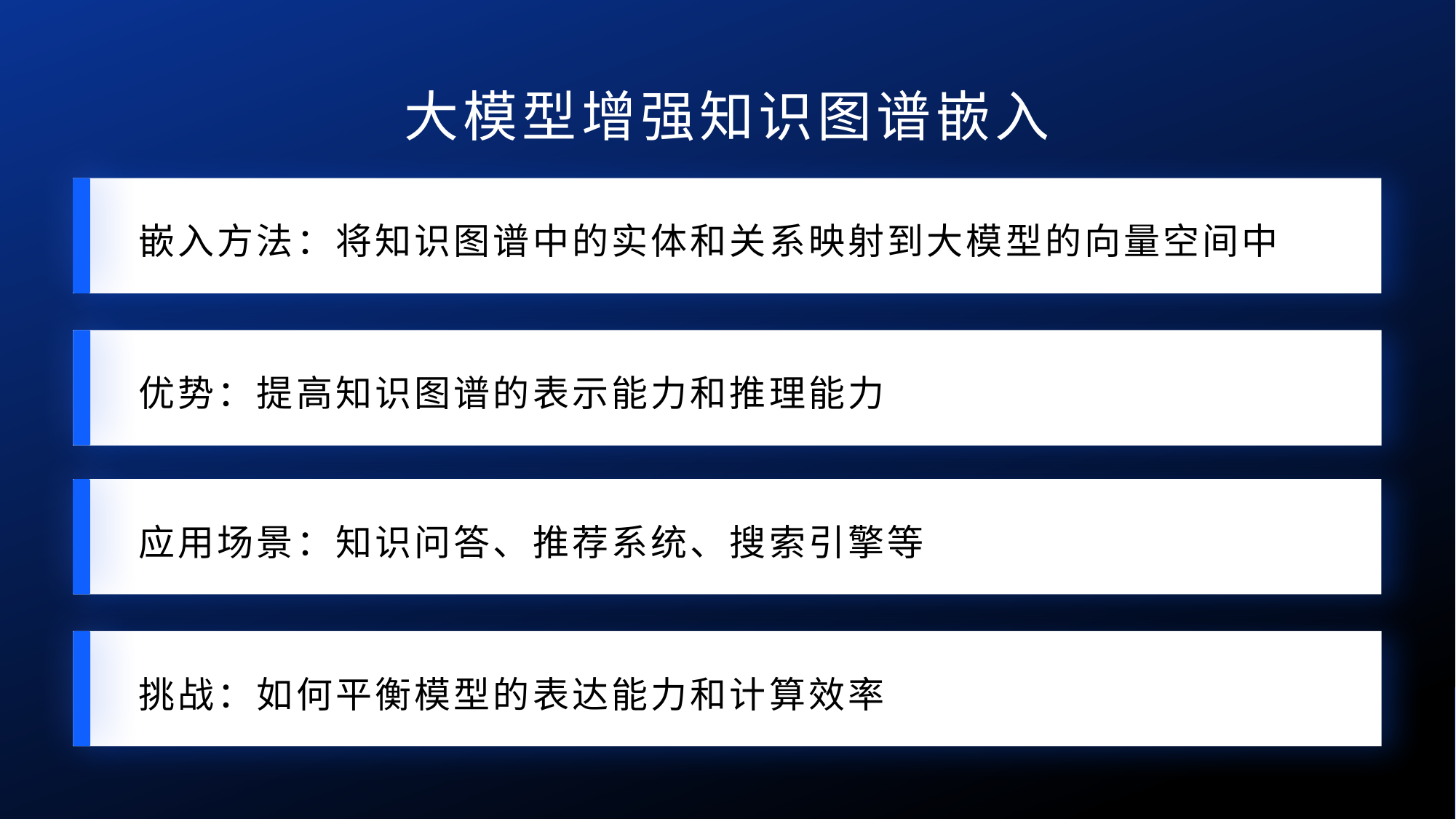

大模型增强知识图谱嵌入
嵌入方法：将知识图谱中的实体和关系映射到大模型的向量空间中

优势：提高知识图谱的表示能力和推理能力

应用场景：知识问答、推荐系统、搜索引擎等

挑战：如何平衡模型的表达能力和计算效率